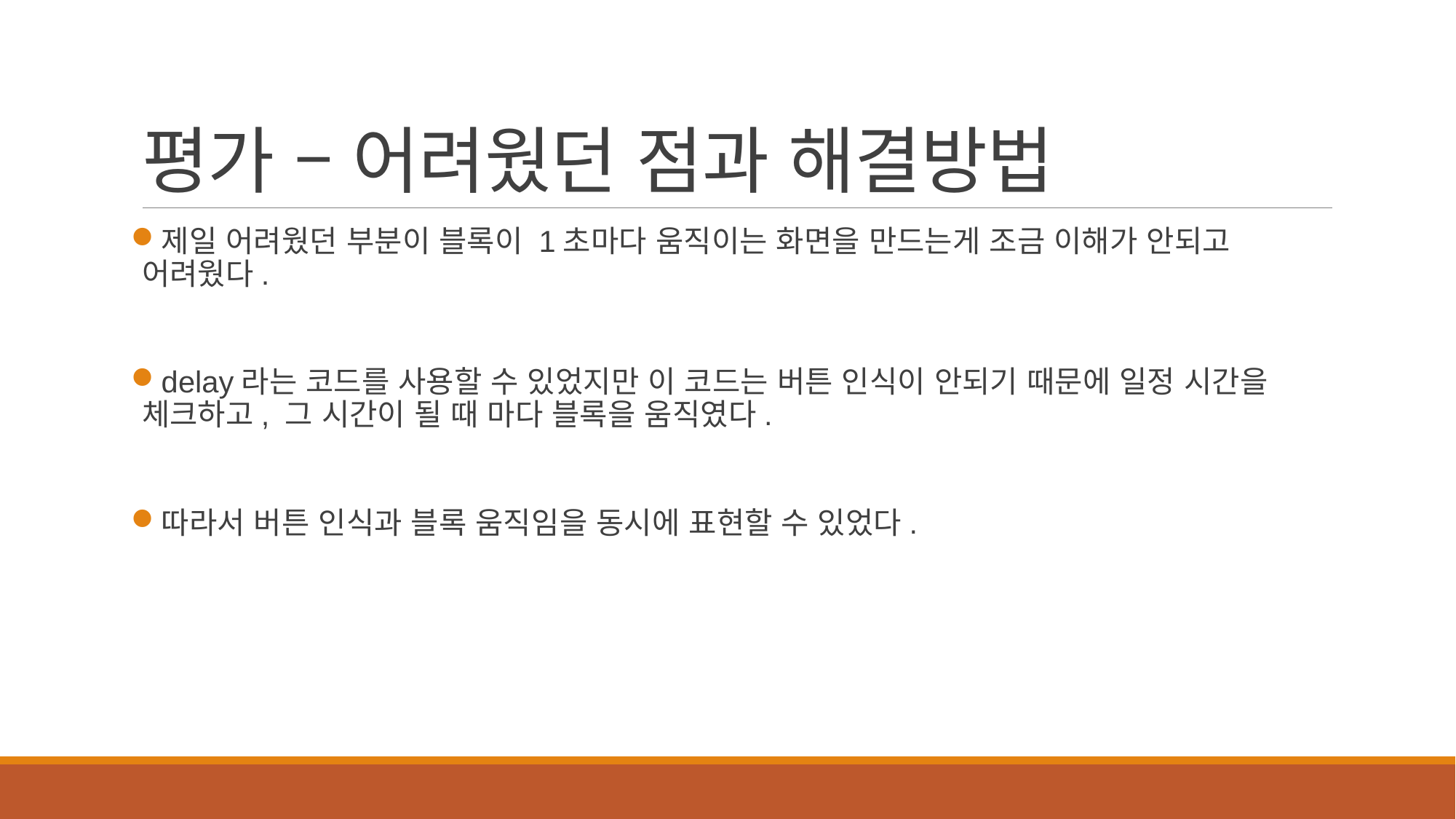

# 평가 – 어려웠던 점과 해결방법
제일 어려웠던 부분이 블록이 1초마다 움직이는 화면을 만드는게 조금 이해가 안되고 어려웠다.

delay라는 코드를 사용할 수 있었지만 이 코드는 버튼 인식이 안되기 때문에 일정 시간을 체크하고, 그 시간이 될 때 마다 블록을 움직였다.

따라서 버튼 인식과 블록 움직임을 동시에 표현할 수 있었다.